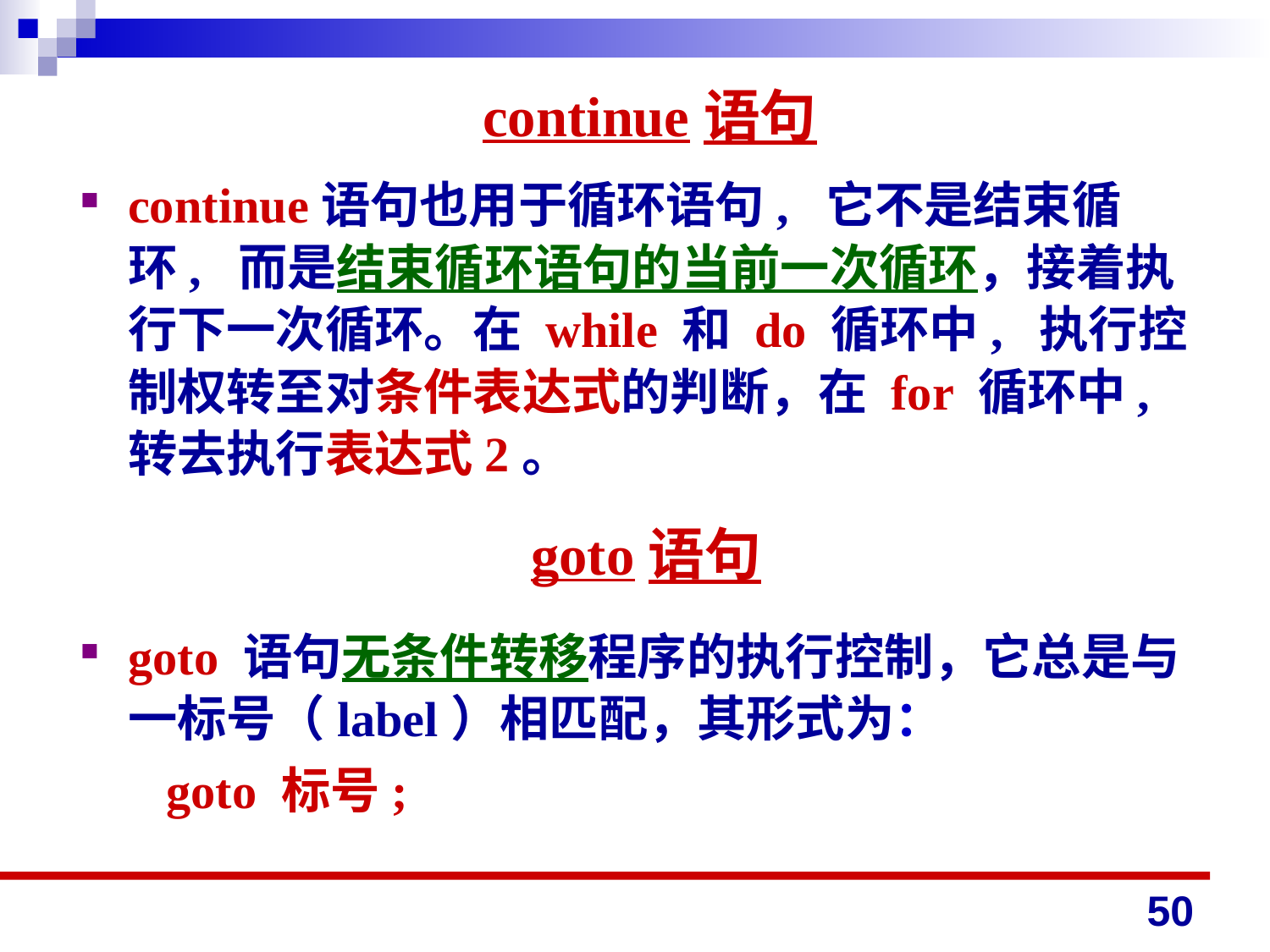

# continue语句
continue语句也用于循环语句,  它不是结束循环,  而是结束循环语句的当前一次循环，接着执行下一次循环。在 while 和 do 循环中,  执行控制权转至对条件表达式的判断，在 for 循环中,  转去执行表达式2。

  goto语句

goto 语句无条件转移程序的执行控制，它总是与一标号（label）相匹配，其形式为：
       goto 标号;
50